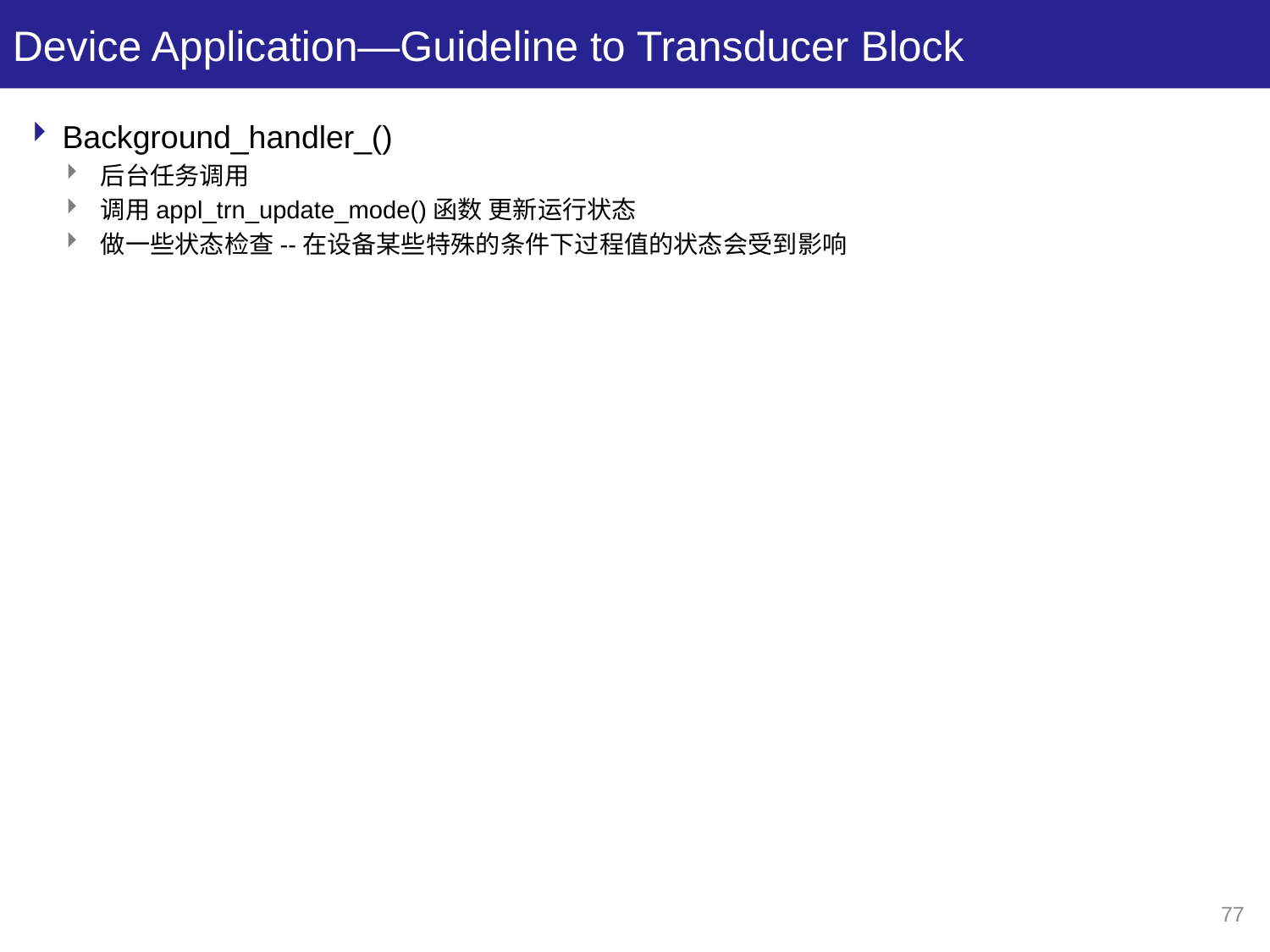

# Device Application—Guideline to Transducer Block
Background_handler_()
后台任务调用
调用appl_trn_update_mode()函数 更新运行状态
做一些状态检查--在设备某些特殊的条件下过程值的状态会受到影响
77